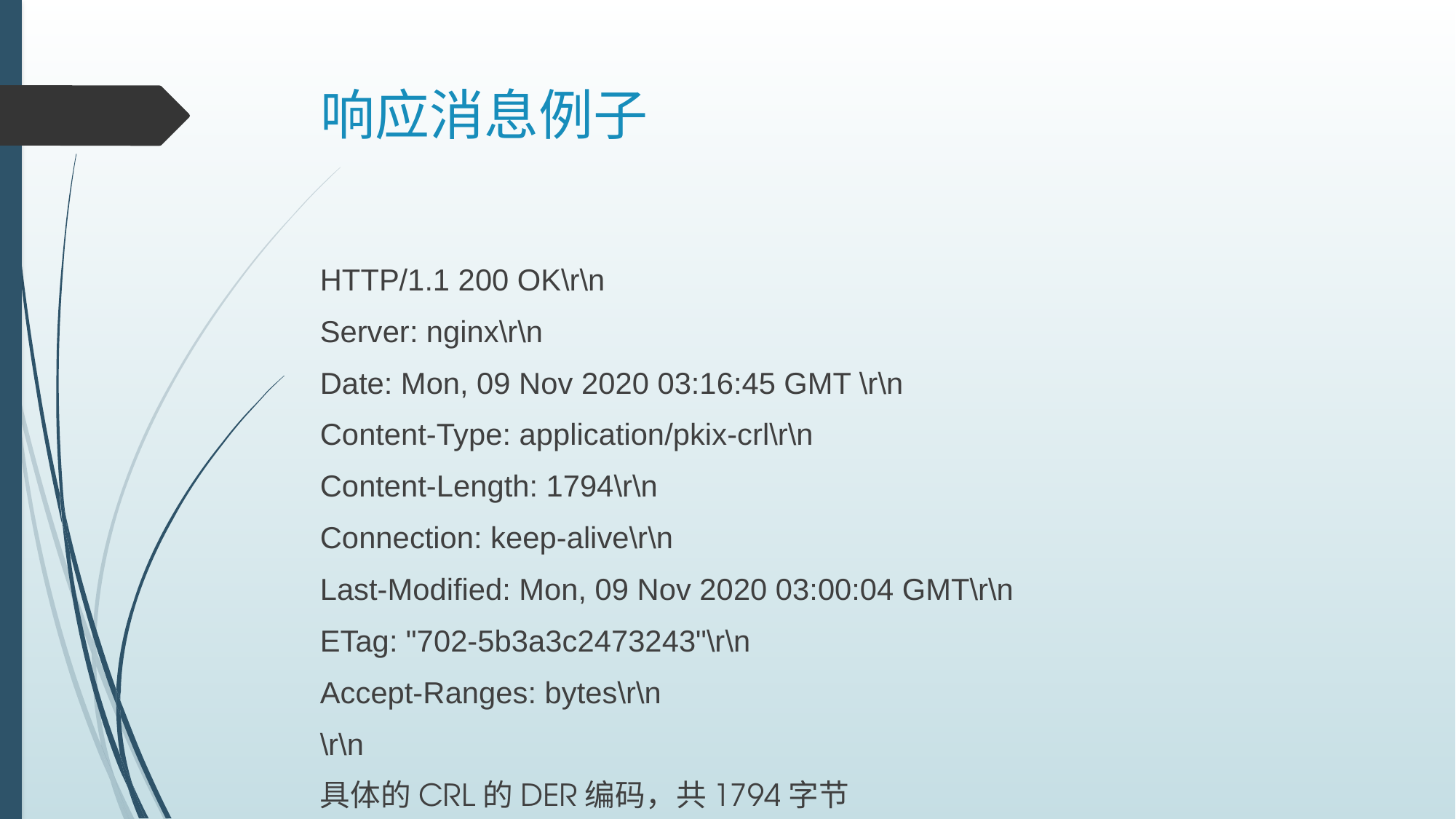

# 响应消息例子
HTTP/1.1 200 OK\r\n
Server: nginx\r\n
Date: Mon, 09 Nov 2020 03:16:45 GMT \r\n
Content-Type: application/pkix-crl\r\n
Content-Length: 1794\r\n
Connection: keep-alive\r\n
Last-Modified: Mon, 09 Nov 2020 03:00:04 GMT\r\n
ETag: "702-5b3a3c2473243"\r\n
Accept-Ranges: bytes\r\n
\r\n
具体的CRL的DER编码，共1794字节